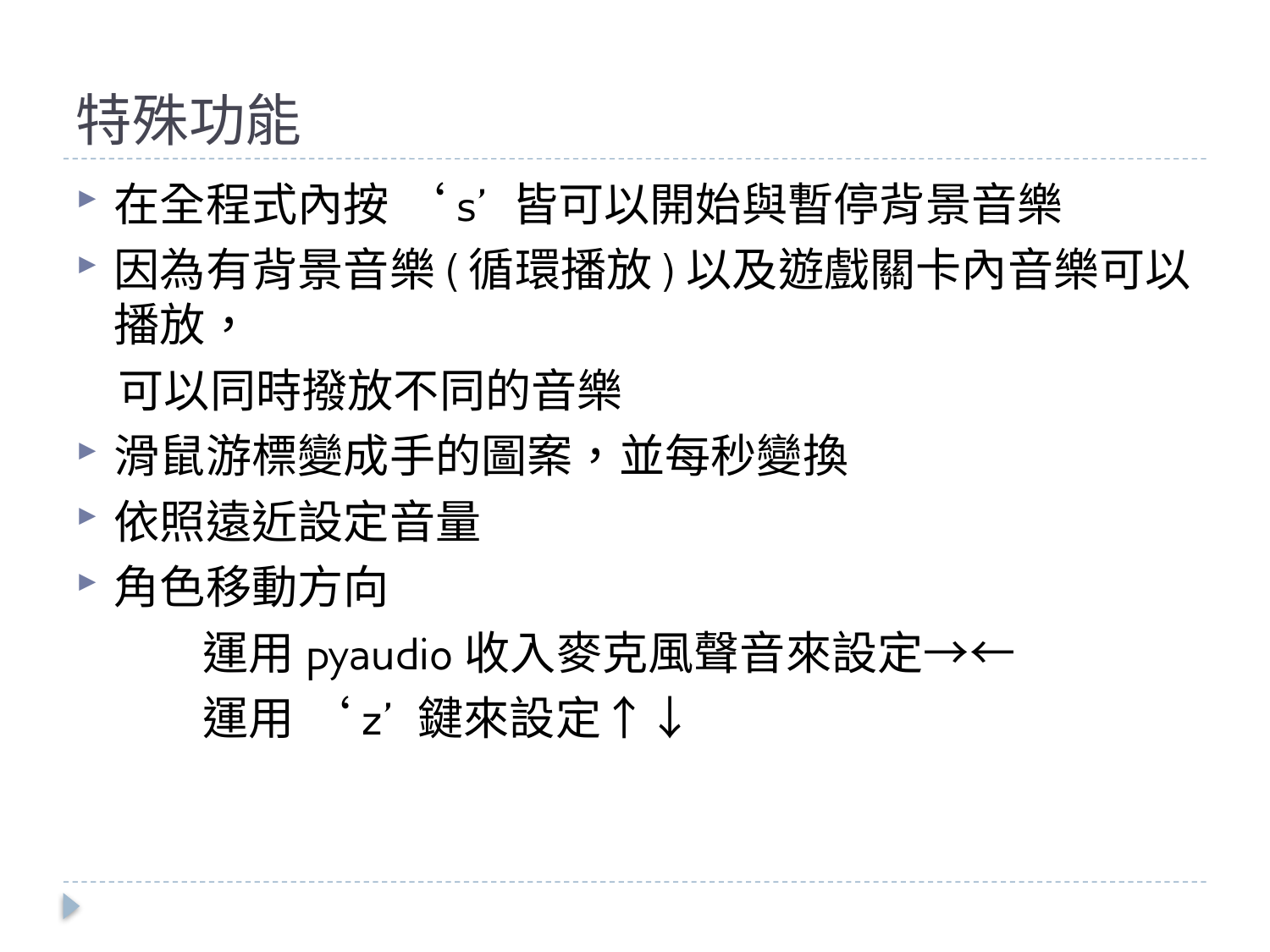

# 特殊功能
在全程式內按 ‘s’ 皆可以開始與暫停背景音樂
因為有背景音樂(循環播放)以及遊戲關卡內音樂可以播放，
   可以同時撥放不同的音樂
滑鼠游標變成手的圖案，並每秒變換
依照遠近設定音量
角色移動方向
	運用pyaudio收入麥克風聲音來設定→←
	運用 ‘z’ 鍵來設定↑↓